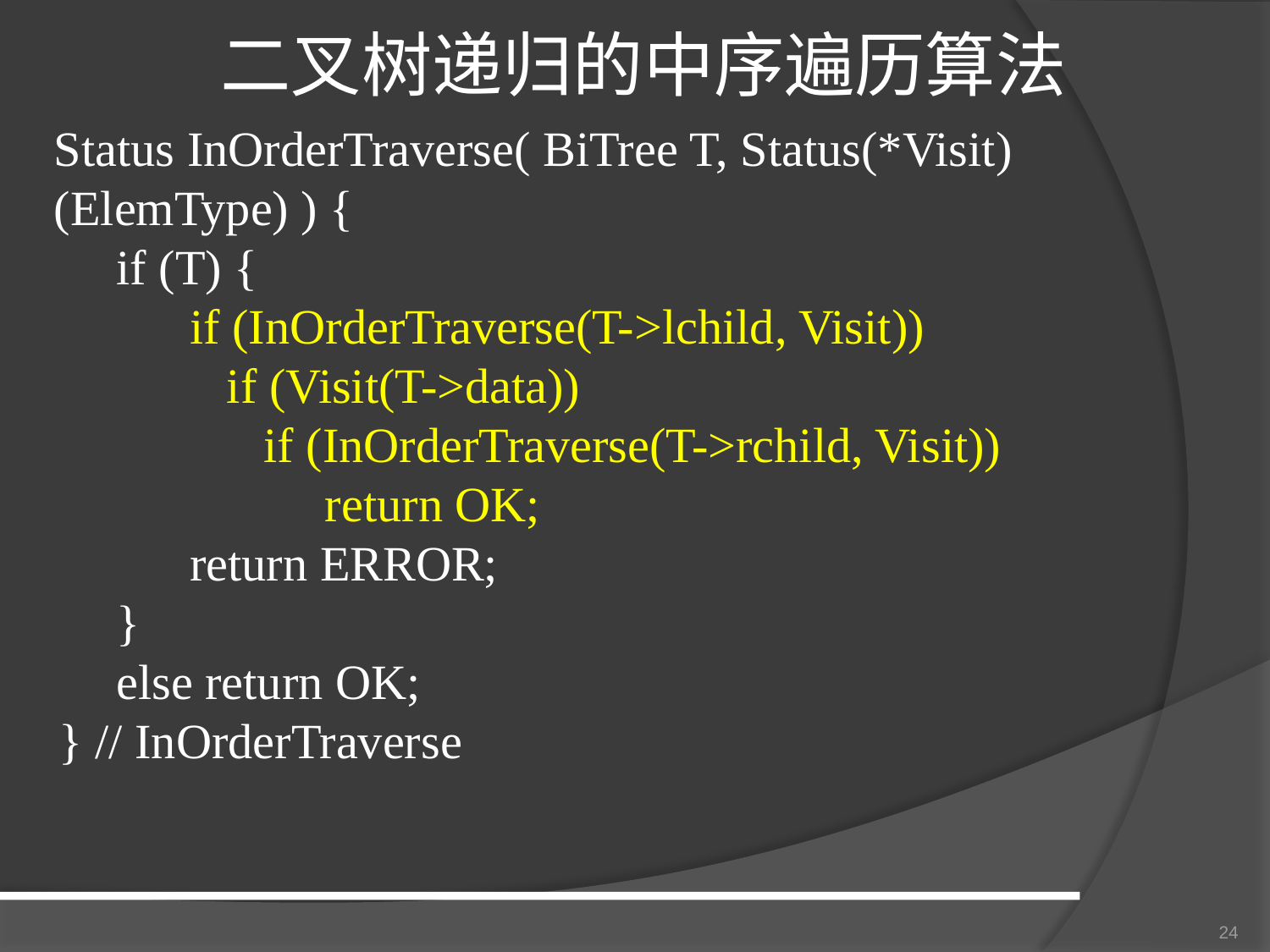

# 二叉树递归的中序遍历算法
Status InOrderTraverse( BiTree T, Status(*Visit)(ElemType) ) {
if (T) {
      if (InOrderTraverse(T->lchild, Visit))
         if (Visit(T->data))
            if (InOrderTraverse(T->rchild, Visit))
                 return OK;
      return ERROR;
}
else return OK;
} // InOrderTraverse
24